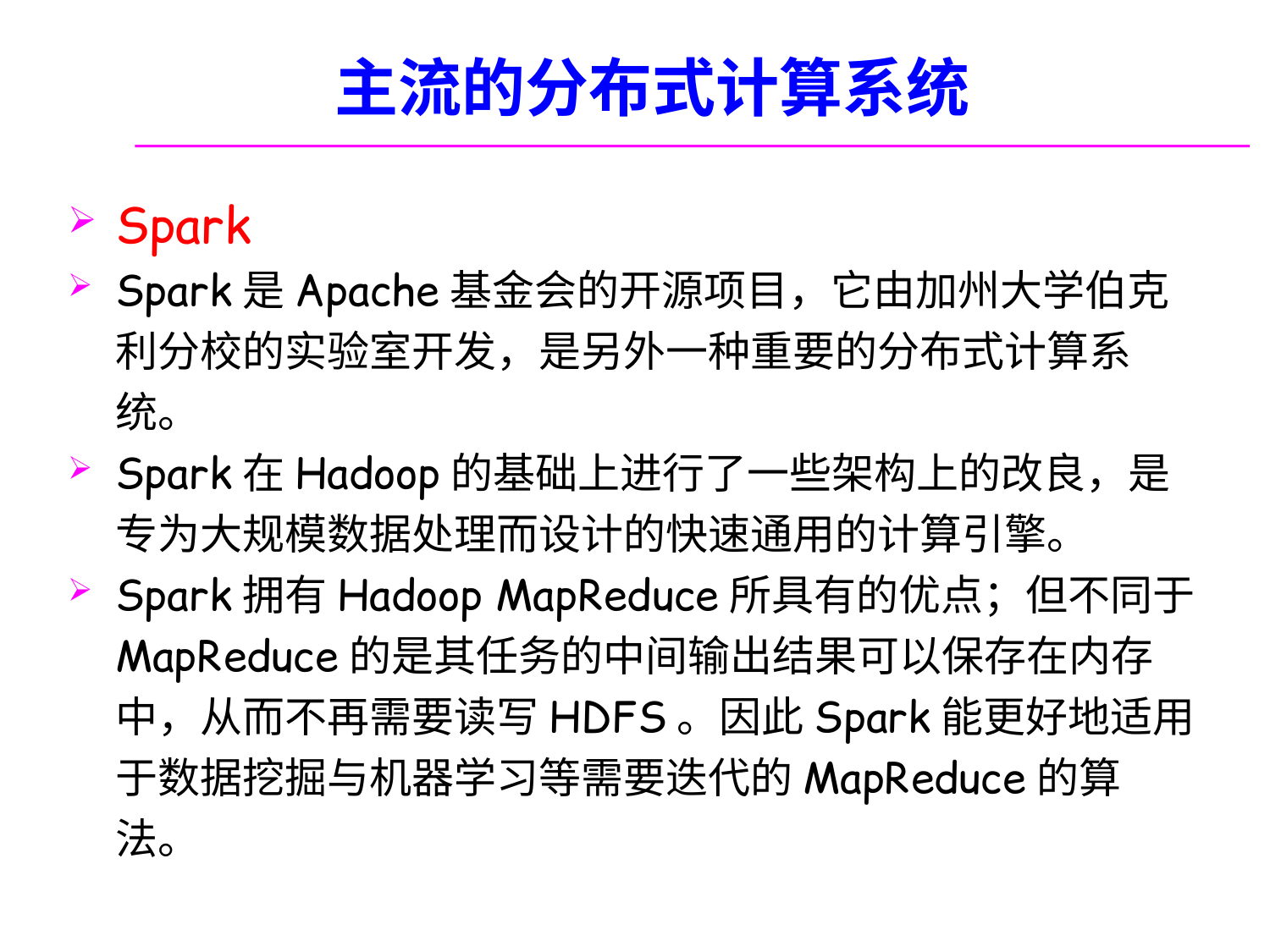

# 主流的分布式计算系统
Spark
Spark是Apache基金会的开源项目，它由加州大学伯克利分校的实验室开发，是另外一种重要的分布式计算系统。
Spark在Hadoop的基础上进行了一些架构上的改良，是专为大规模数据处理而设计的快速通用的计算引擎。
Spark拥有Hadoop MapReduce所具有的优点；但不同于MapReduce的是其任务的中间输出结果可以保存在内存中，从而不再需要读写HDFS。因此Spark能更好地适用于数据挖掘与机器学习等需要迭代的MapReduce的算法。
63